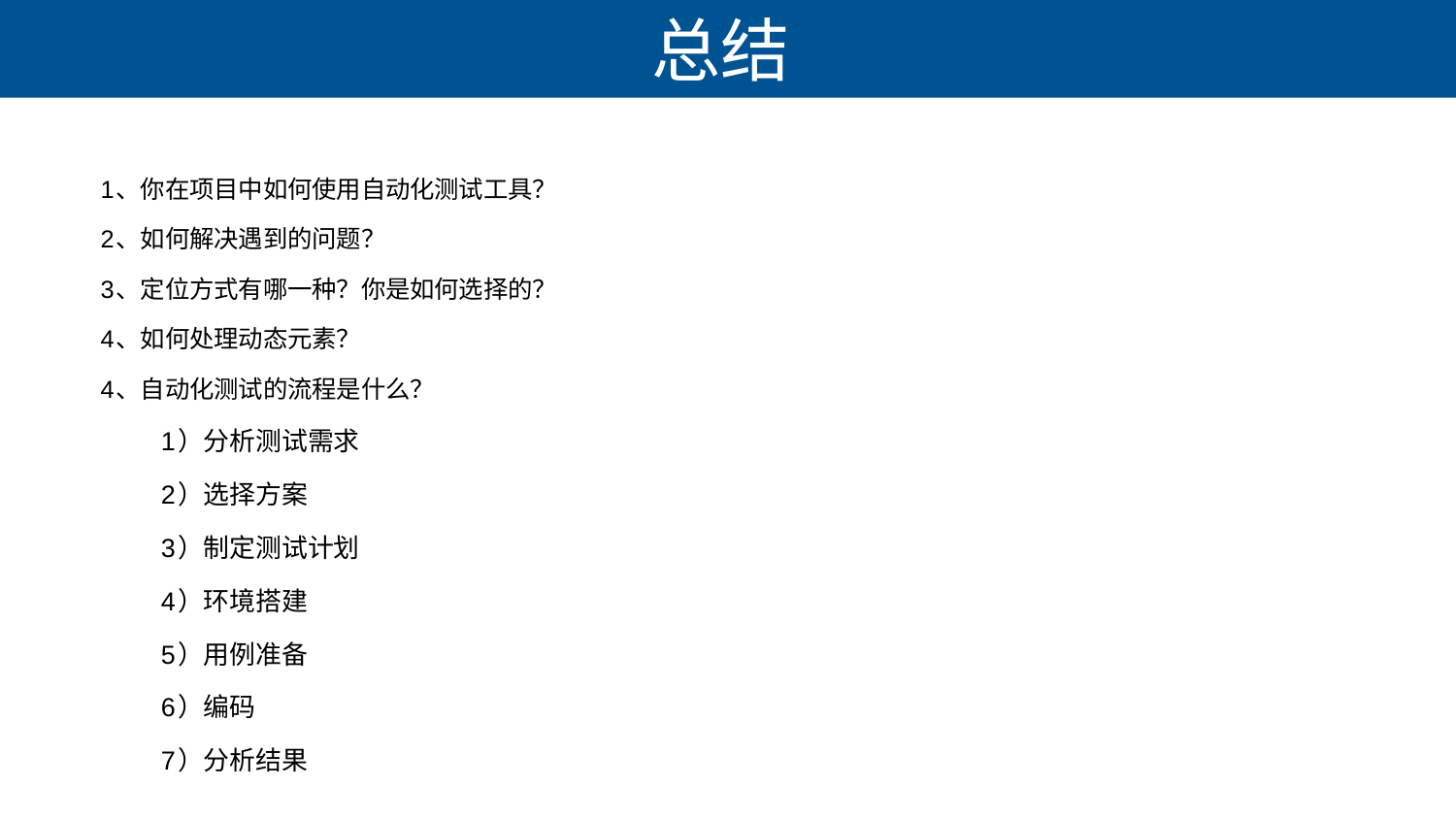

# 总结
1、你在项目中如何使用自动化测试工具？
2、如何解决遇到的问题？
3、定位方式有哪一种？你是如何选择的？
4、如何处理动态元素？
4、自动化测试的流程是什么？
1）分析测试需求
2）选择方案
3）制定测试计划
4）环境搭建
5）用例准备
6）编码
7）分析结果